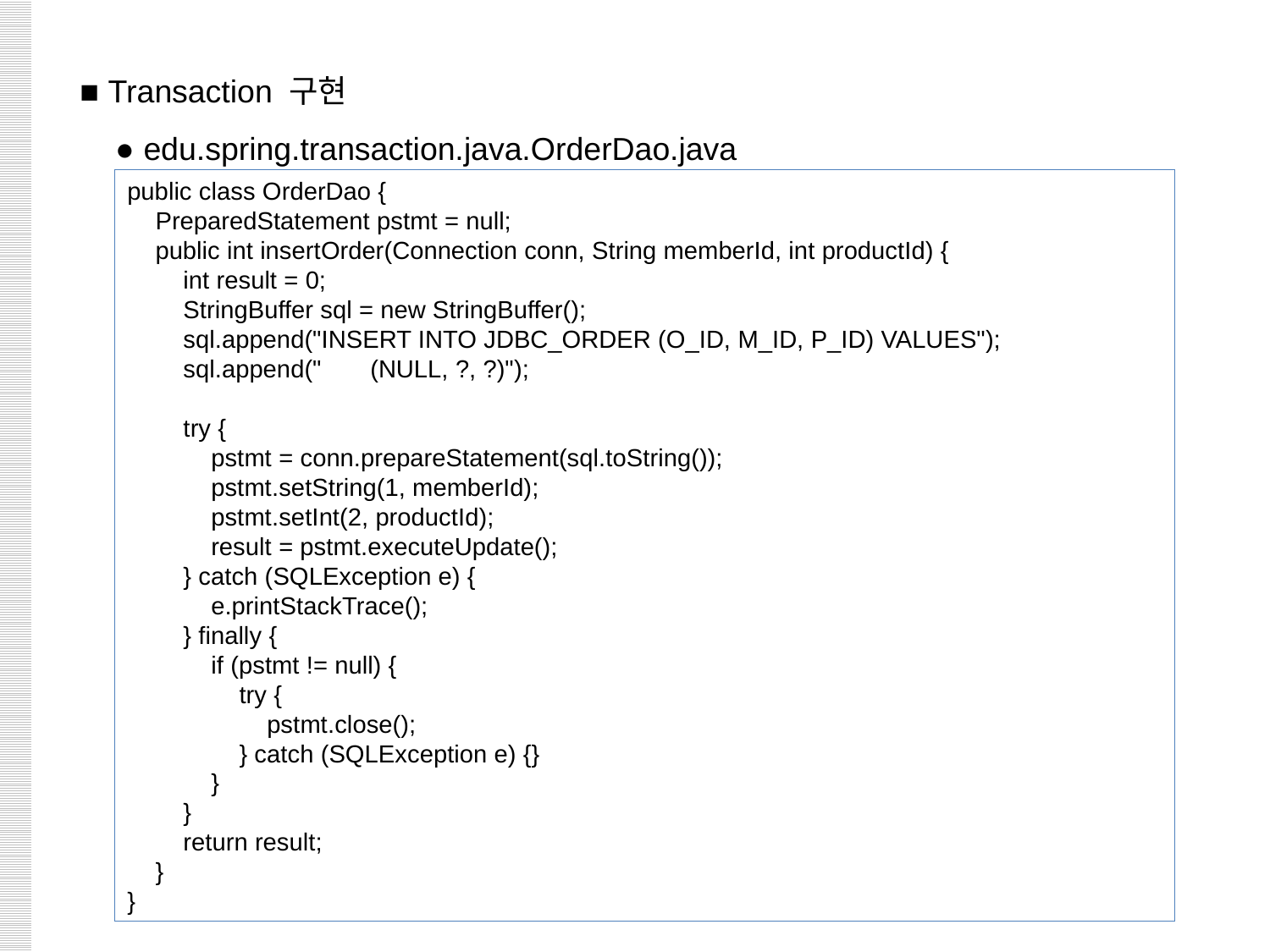

■ Transaction 구현
    ● edu.spring.transaction.java.OrderDao.java
public class OrderDao {
    PreparedStatement pstmt = null;
    public int insertOrder(Connection conn, String memberId, int productId) {
        int result = 0;
        StringBuffer sql = new StringBuffer();
        sql.append("INSERT INTO JDBC_ORDER (O_ID, M_ID, P_ID) VALUES");
        sql.append("       (NULL, ?, ?)");

        try {
            pstmt = conn.prepareStatement(sql.toString());
            pstmt.setString(1, memberId);
            pstmt.setInt(2, productId);
            result = pstmt.executeUpdate();
        } catch (SQLException e) {
            e.printStackTrace();
        } finally {
            if (pstmt != null) {
                try {
                    pstmt.close();
                } catch (SQLException e) {}
            }
        }
        return result;
    }
}